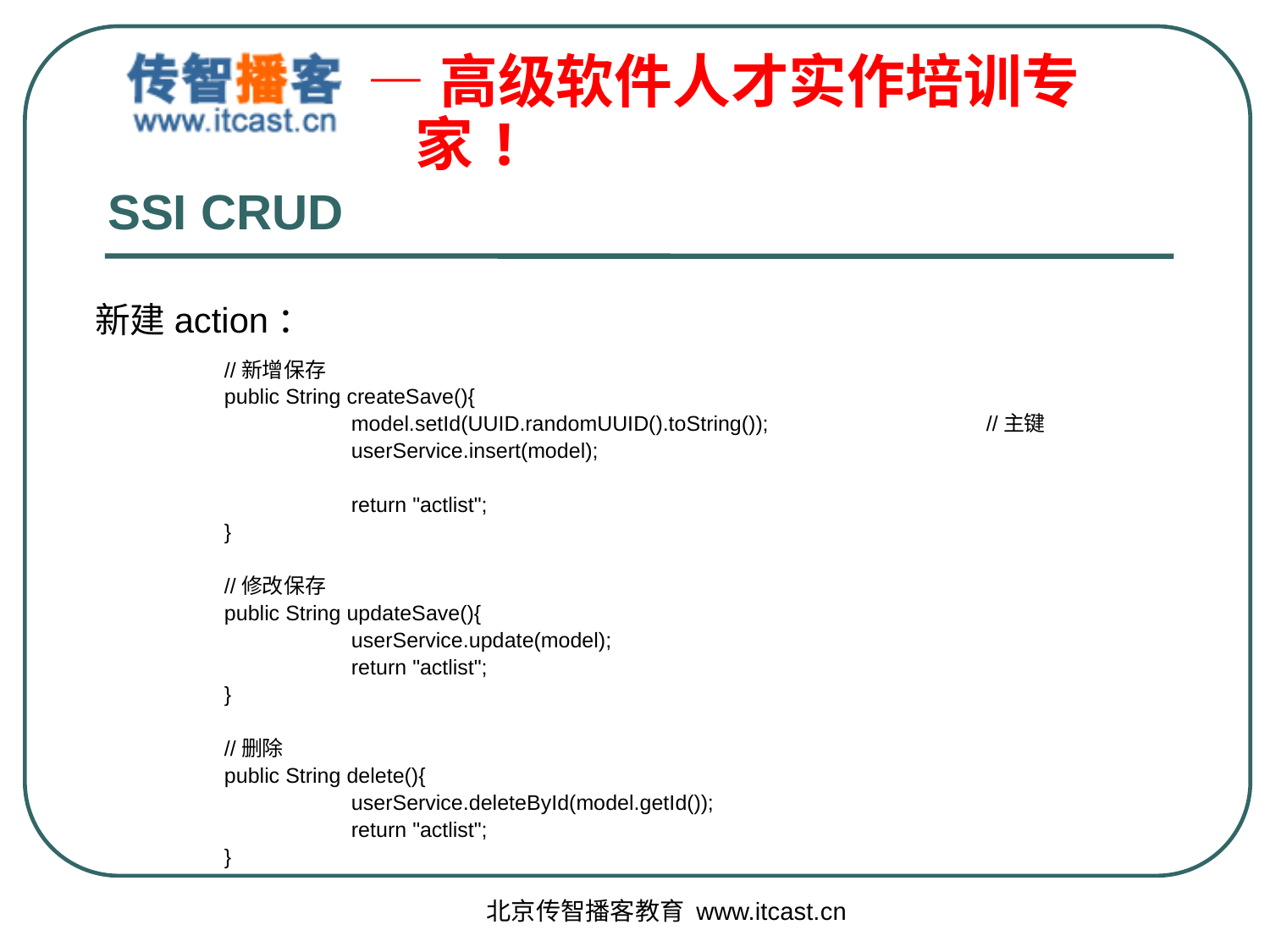

# SSI CRUD
新建action：
	//新增保存
	public String createSave(){
		model.setId(UUID.randomUUID().toString());		//主键
		userService.insert(model);

		return "actlist";
	}

	//修改保存
	public String updateSave(){
		userService.update(model);
		return "actlist";
	}

	//删除
	public String delete(){
		userService.deleteById(model.getId());
		return "actlist";
	}
北京传智播客教育 www.itcast.cn